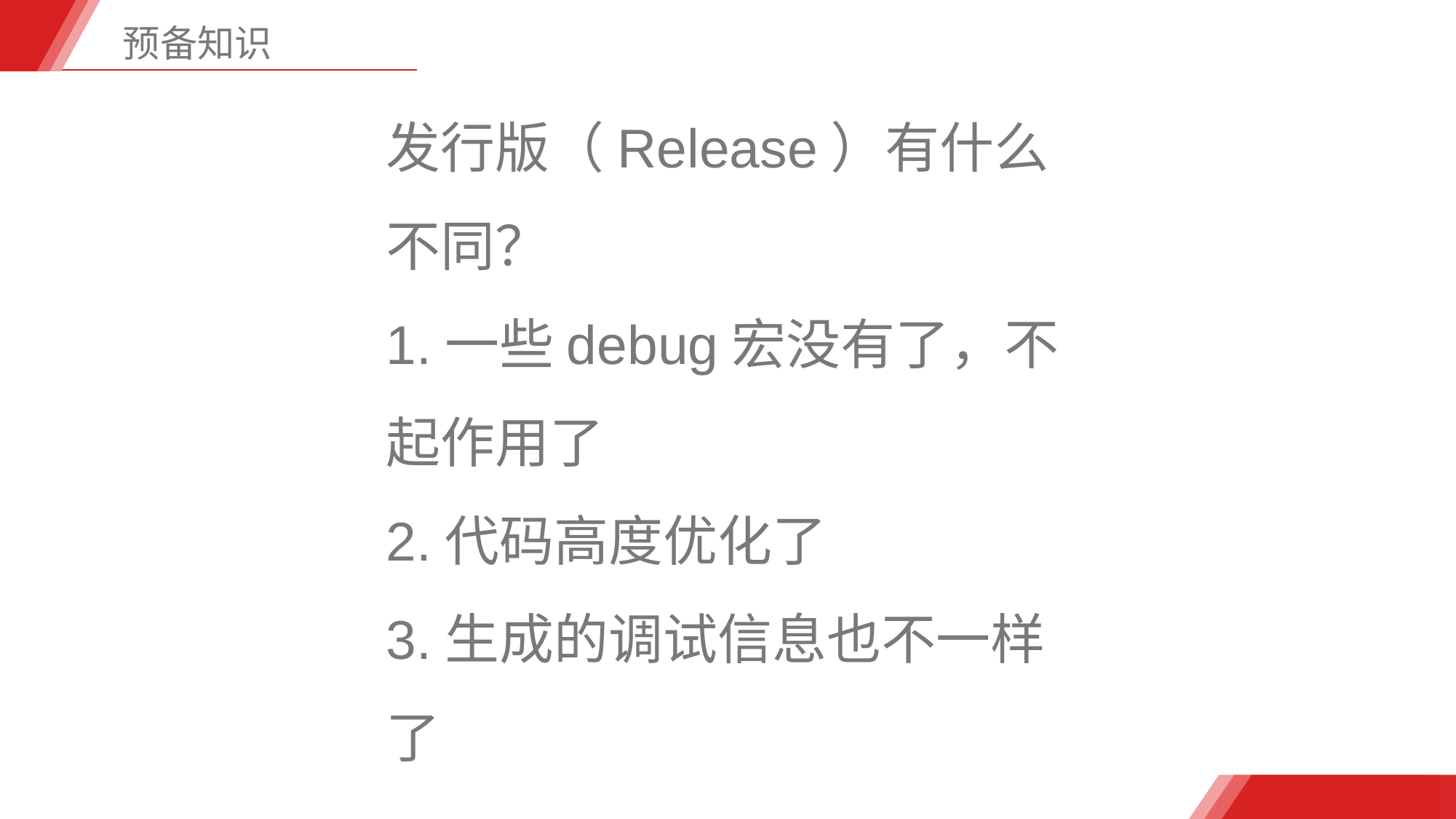

预备知识
发行版（Release）有什么不同？
1.一些debug宏没有了，不起作用了
2.代码高度优化了
3.生成的调试信息也不一样了